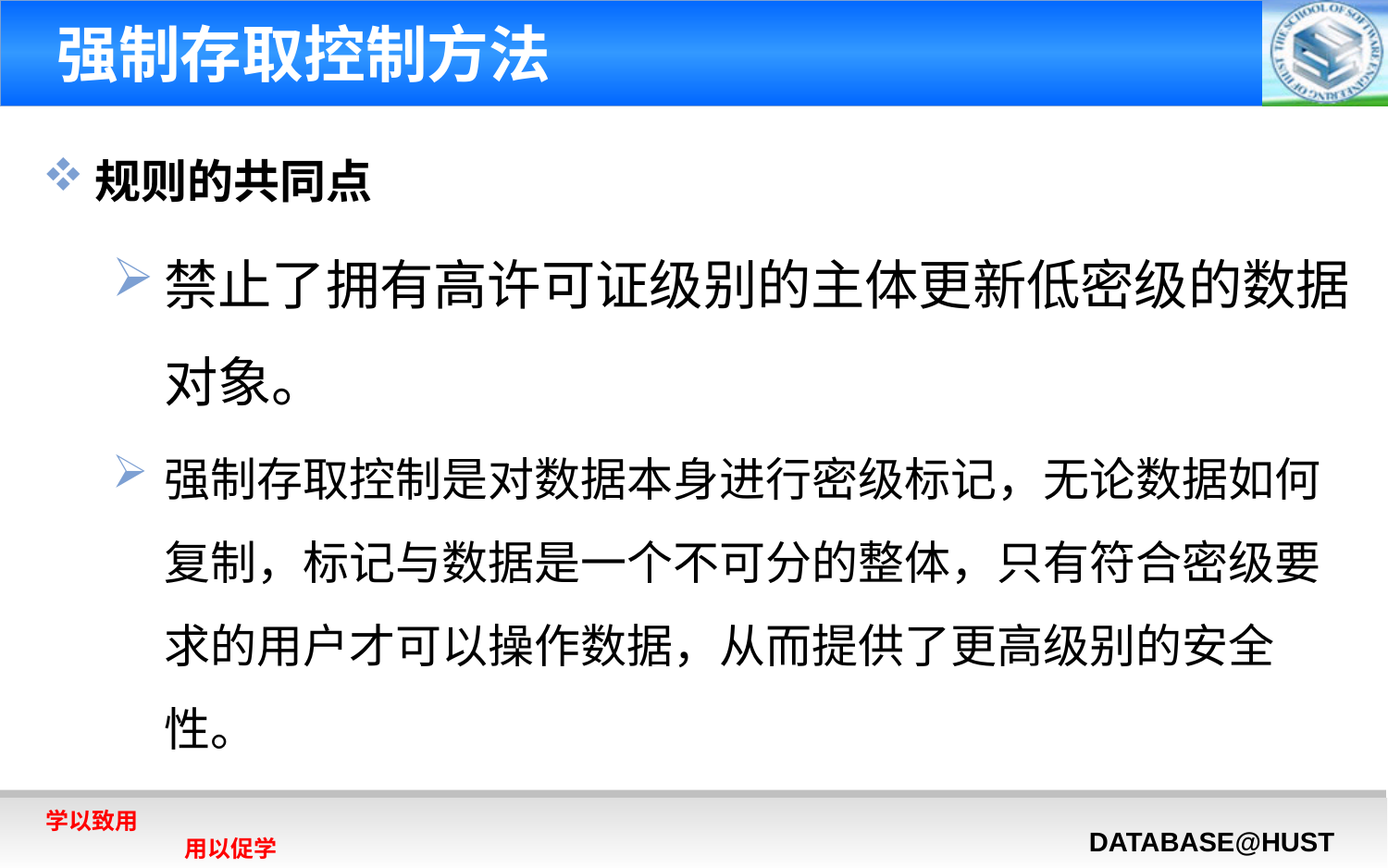

# 强制存取控制方法
规则的共同点
禁止了拥有高许可证级别的主体更新低密级的数据对象。
强制存取控制是对数据本身进行密级标记，无论数据如何复制，标记与数据是一个不可分的整体，只有符合密级要求的用户才可以操作数据，从而提供了更高级别的安全性。